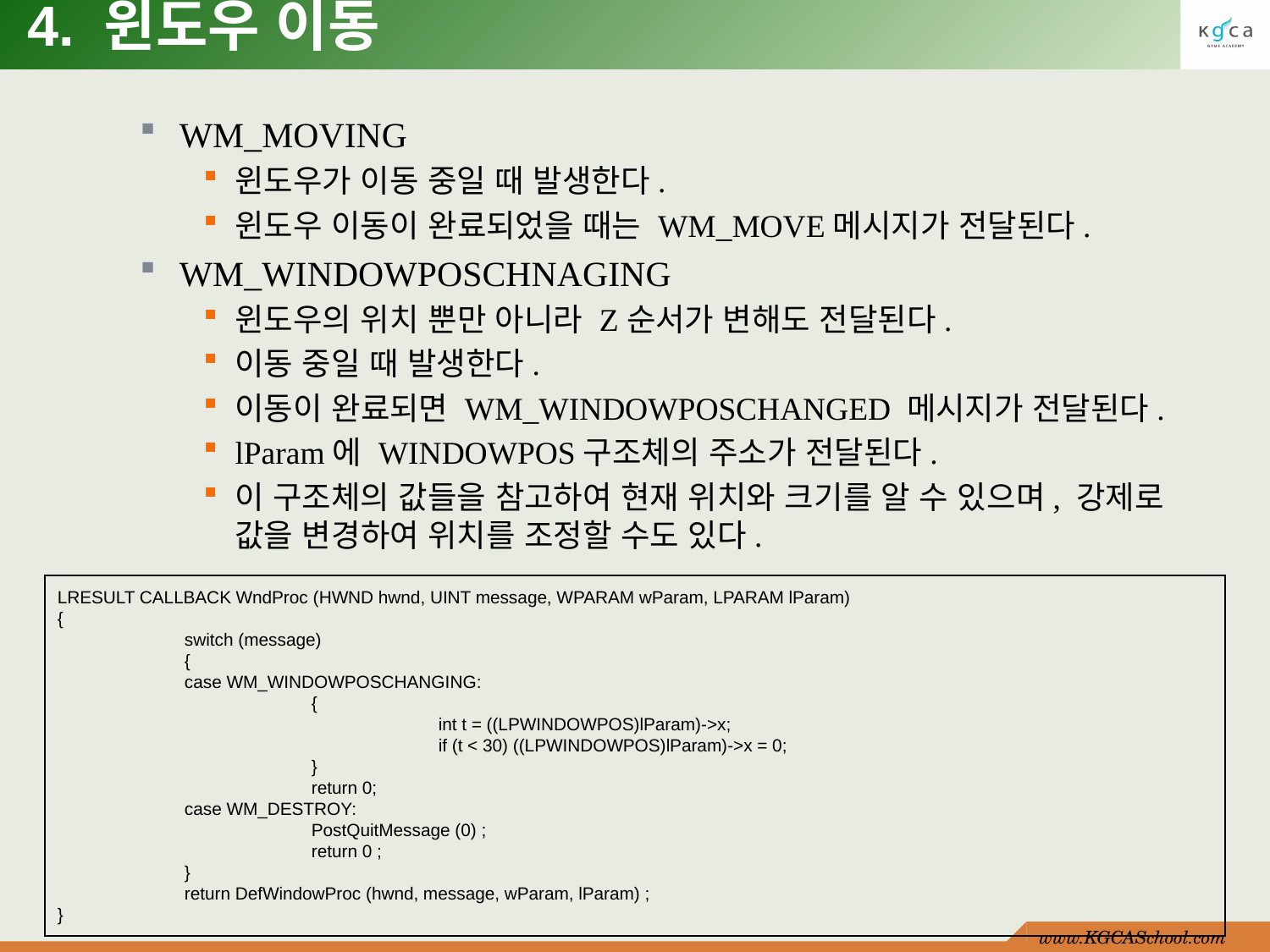

# 4. 윈도우 이동
WM_MOVING
윈도우가 이동 중일 때 발생한다.
윈도우 이동이 완료되었을 때는 WM_MOVE메시지가 전달된다.
WM_WINDOWPOSCHNAGING
윈도우의 위치 뿐만 아니라 Z순서가 변해도 전달된다.
이동 중일 때 발생한다.
이동이 완료되면 WM_WINDOWPOSCHANGED 메시지가 전달된다.
lParam에 WINDOWPOS구조체의 주소가 전달된다.
이 구조체의 값들을 참고하여 현재 위치와 크기를 알 수 있으며, 강제로 값을 변경하여 위치를 조정할 수도 있다.
LRESULT CALLBACK WndProc (HWND hwnd, UINT message, WPARAM wParam, LPARAM lParam)
{
	switch (message)
	{
	case WM_WINDOWPOSCHANGING:
		{
			int t = ((LPWINDOWPOS)lParam)->x;
			if (t < 30) ((LPWINDOWPOS)lParam)->x = 0;
		}
		return 0;
	case WM_DESTROY:
		PostQuitMessage (0) ;
		return 0 ;
	}
	return DefWindowProc (hwnd, message, wParam, lParam) ;
}